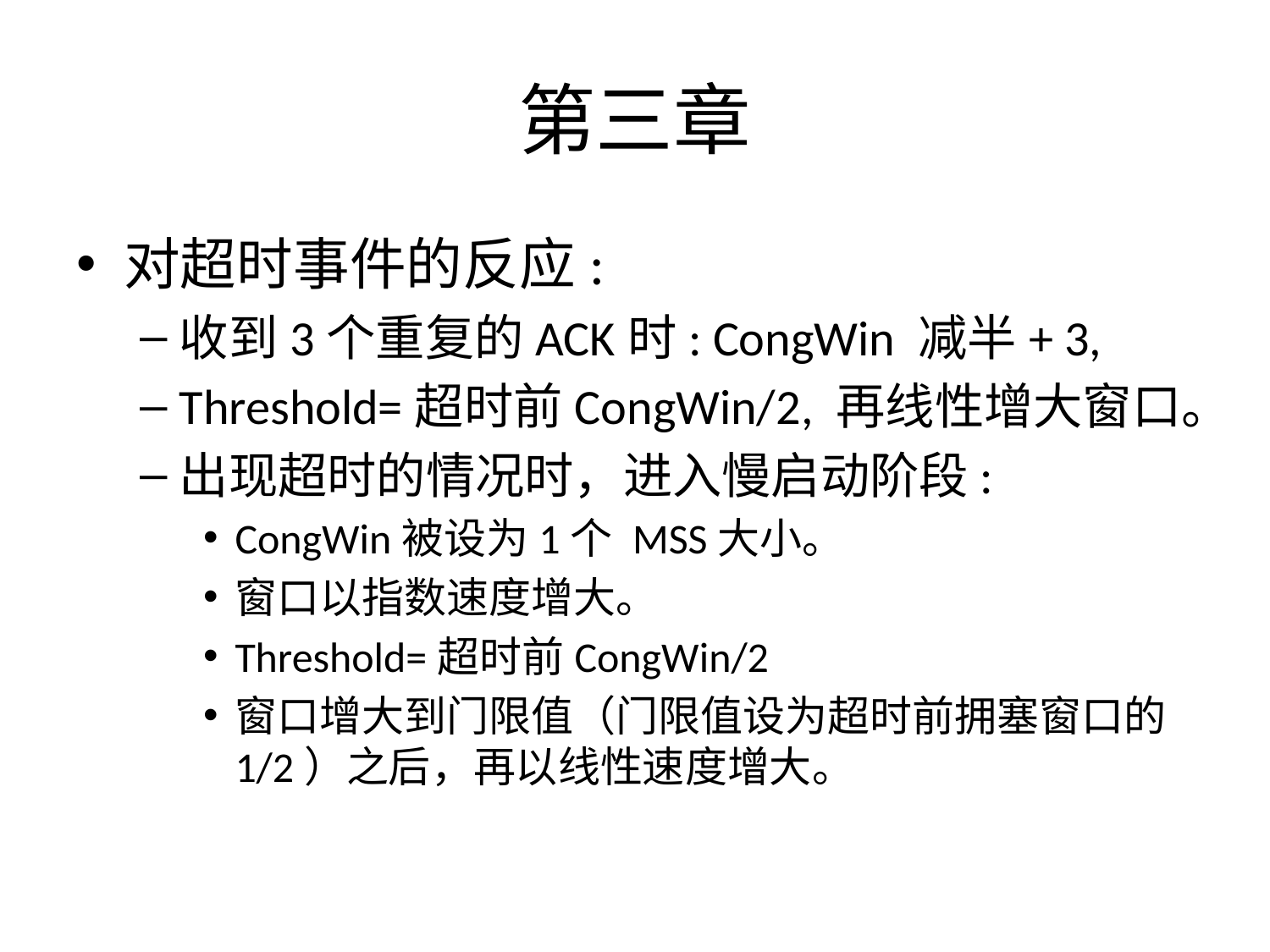

# 第三章
对超时事件的反应:
收到3个重复的ACK时: CongWin 减半+ 3,
Threshold=超时前CongWin/2, 再线性增大窗口。
出现超时的情况时，进入慢启动阶段:
CongWin被设为1个 MSS大小。
窗口以指数速度增大。
Threshold=超时前CongWin/2
窗口增大到门限值（门限值设为超时前拥塞窗口的1/2）之后，再以线性速度增大。